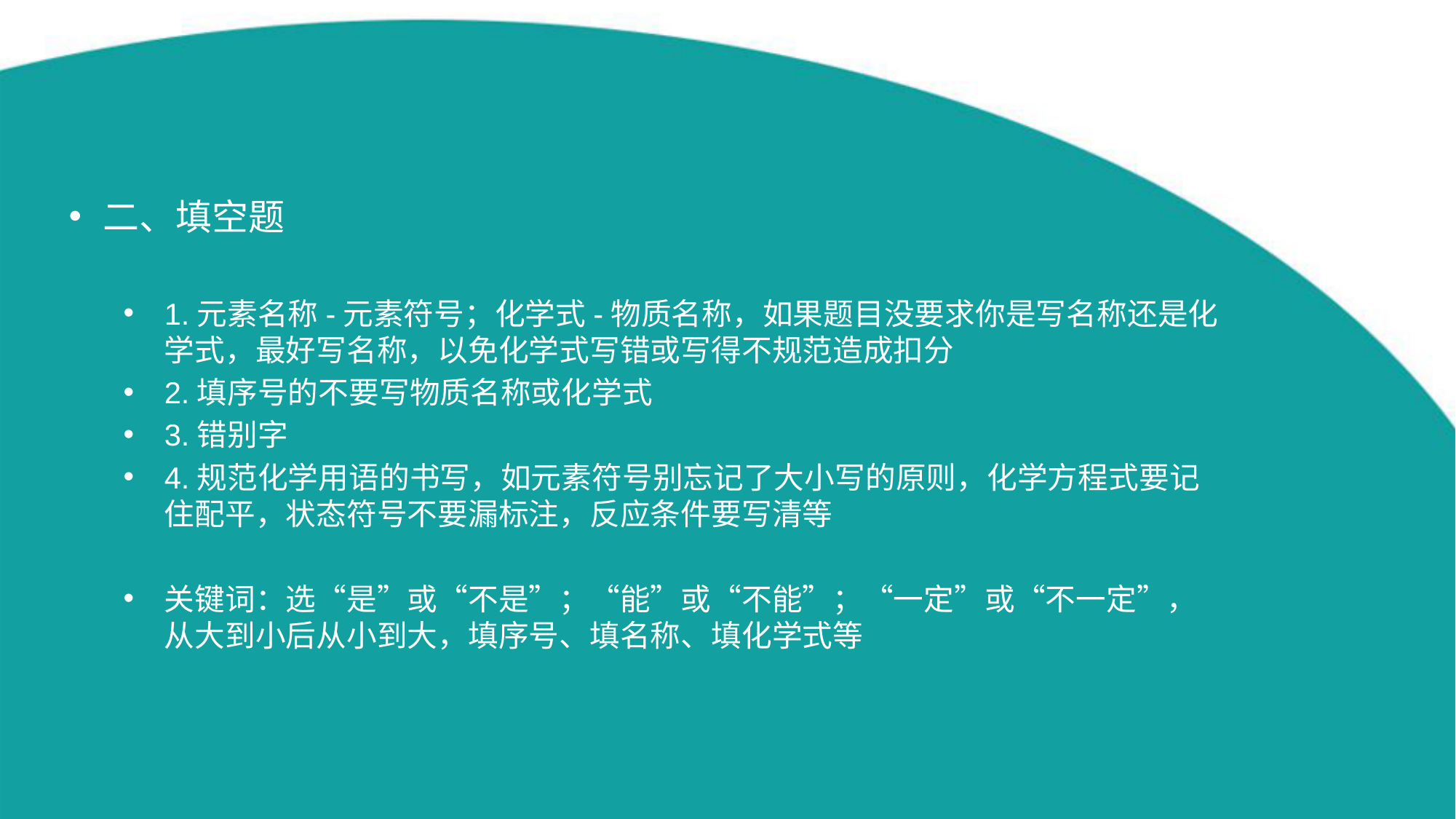

二、填空题

1.元素名称-元素符号；化学式-物质名称，如果题目没要求你是写名称还是化学式，最好写名称，以免化学式写错或写得不规范造成扣分
2.填序号的不要写物质名称或化学式
3.错别字
4.规范化学用语的书写，如元素符号别忘记了大小写的原则，化学方程式要记住配平，状态符号不要漏标注，反应条件要写清等

关键词：选“是”或“不是”；“能”或“不能”；“一定”或“不一定”，从大到小后从小到大，填序号、填名称、填化学式等